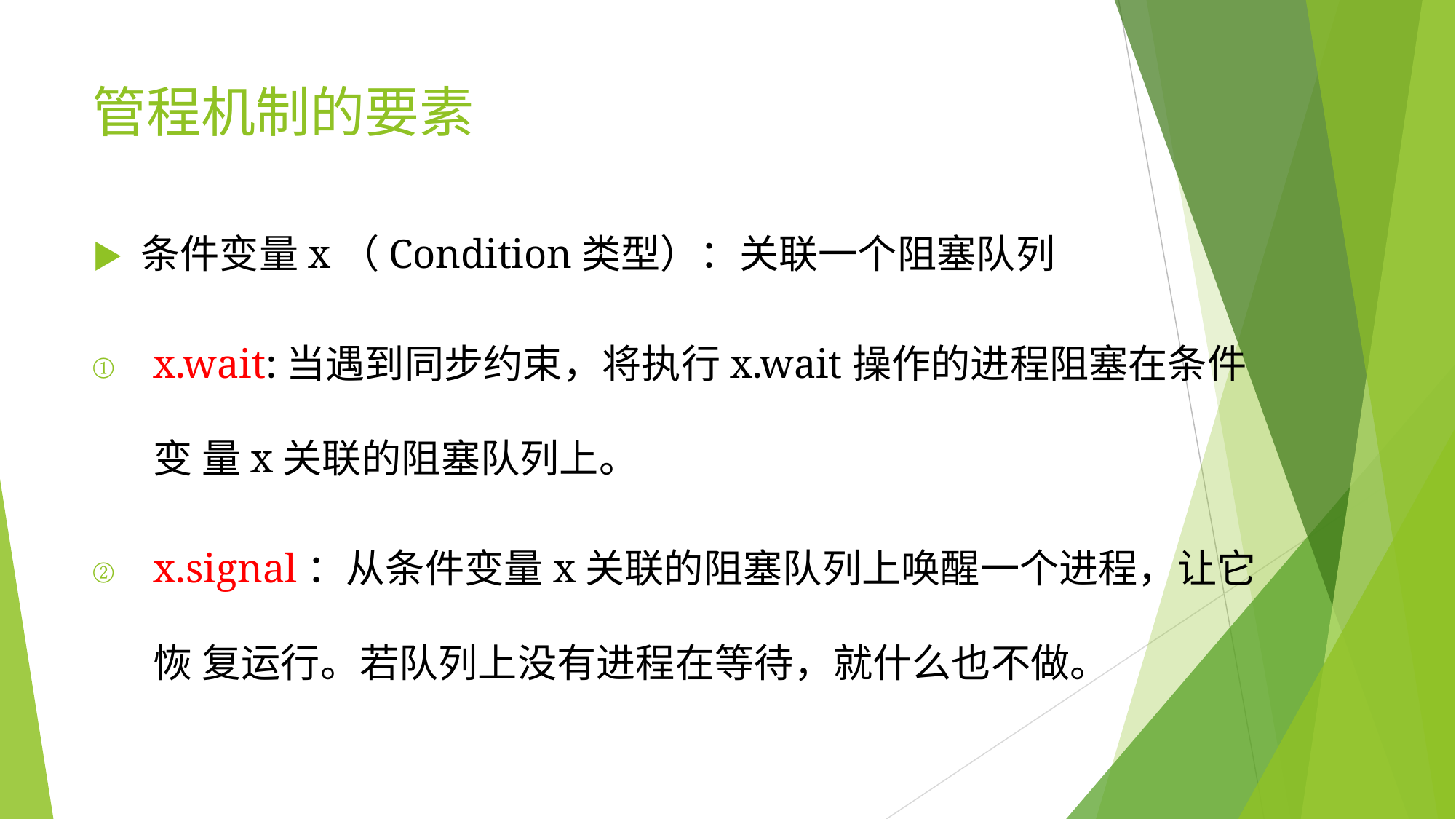

# 管程机制的要素
▶ 条件变量x（Condition类型）：关联一个阻塞队列
①	x.wait:当遇到同步约束，将执行x.wait操作的进程阻塞在条件变 量x关联的阻塞队列上。
②	x.signal：从条件变量x关联的阻塞队列上唤醒一个进程，让它恢 复运行。若队列上没有进程在等待，就什么也不做。